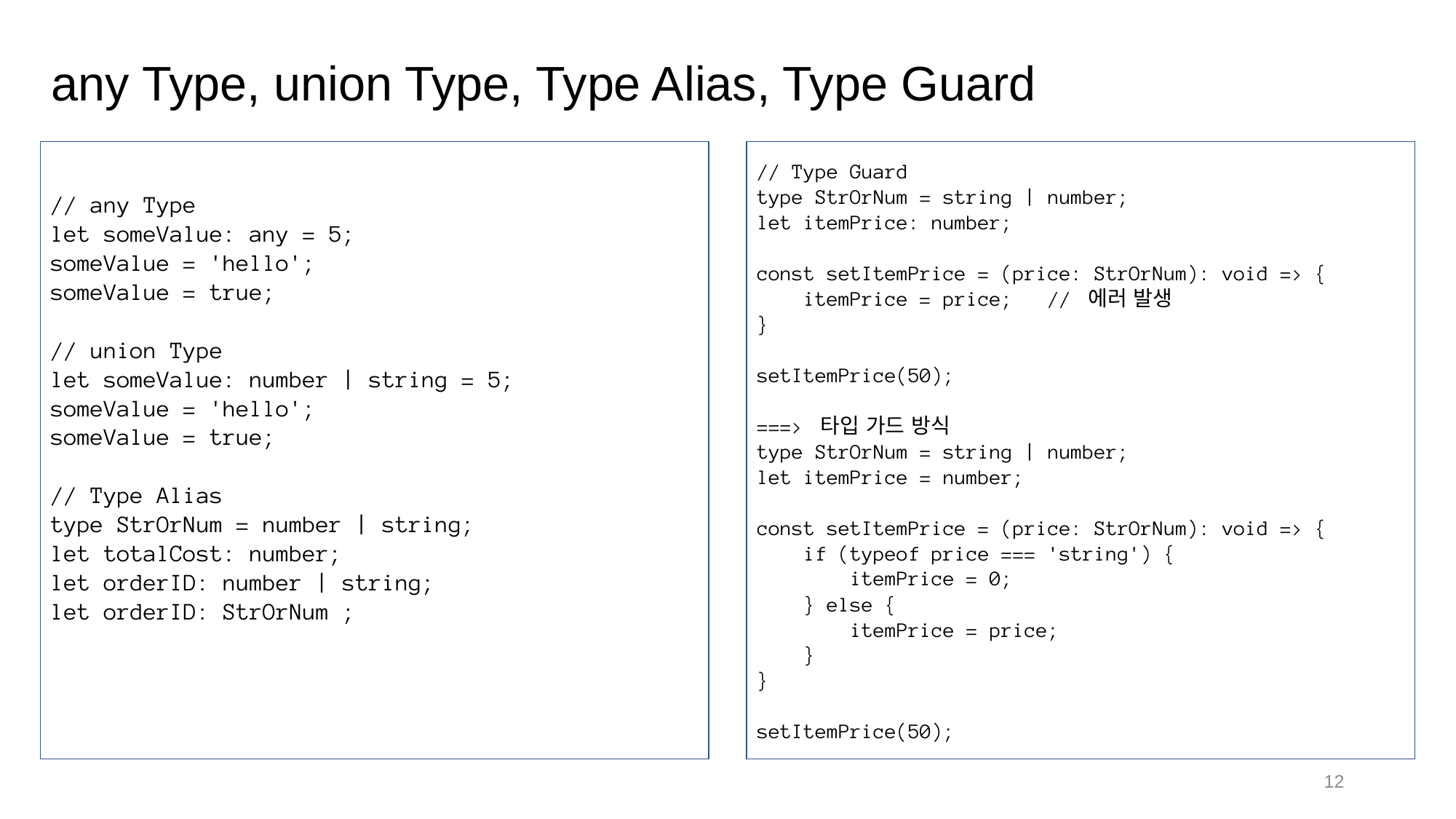

# any Type, union Type, Type Alias, Type Guard
// Type Guard
type StrOrNum = string | number;
let itemPrice: number;

const setItemPrice = (price: StrOrNum): void => {
    itemPrice = price;   // 에러 발생
}

setItemPrice(50);

===> 타입 가드 방식
type StrOrNum = string | number;
let itemPrice = number;

const setItemPrice = (price: StrOrNum): void => {
    if (typeof price === 'string') {
        itemPrice = 0;
    } else {
        itemPrice = price;
    }
}

setItemPrice(50);
// any Type
let someValue: any = 5;
someValue = 'hello';
someValue = true;

// union Type
let someValue: number | string = 5;
someValue = 'hello';
someValue = true;

// Type Alias
type StrOrNum = number | string;
let totalCost: number;
let orderID: number | string;
let orderID: StrOrNum ;

12